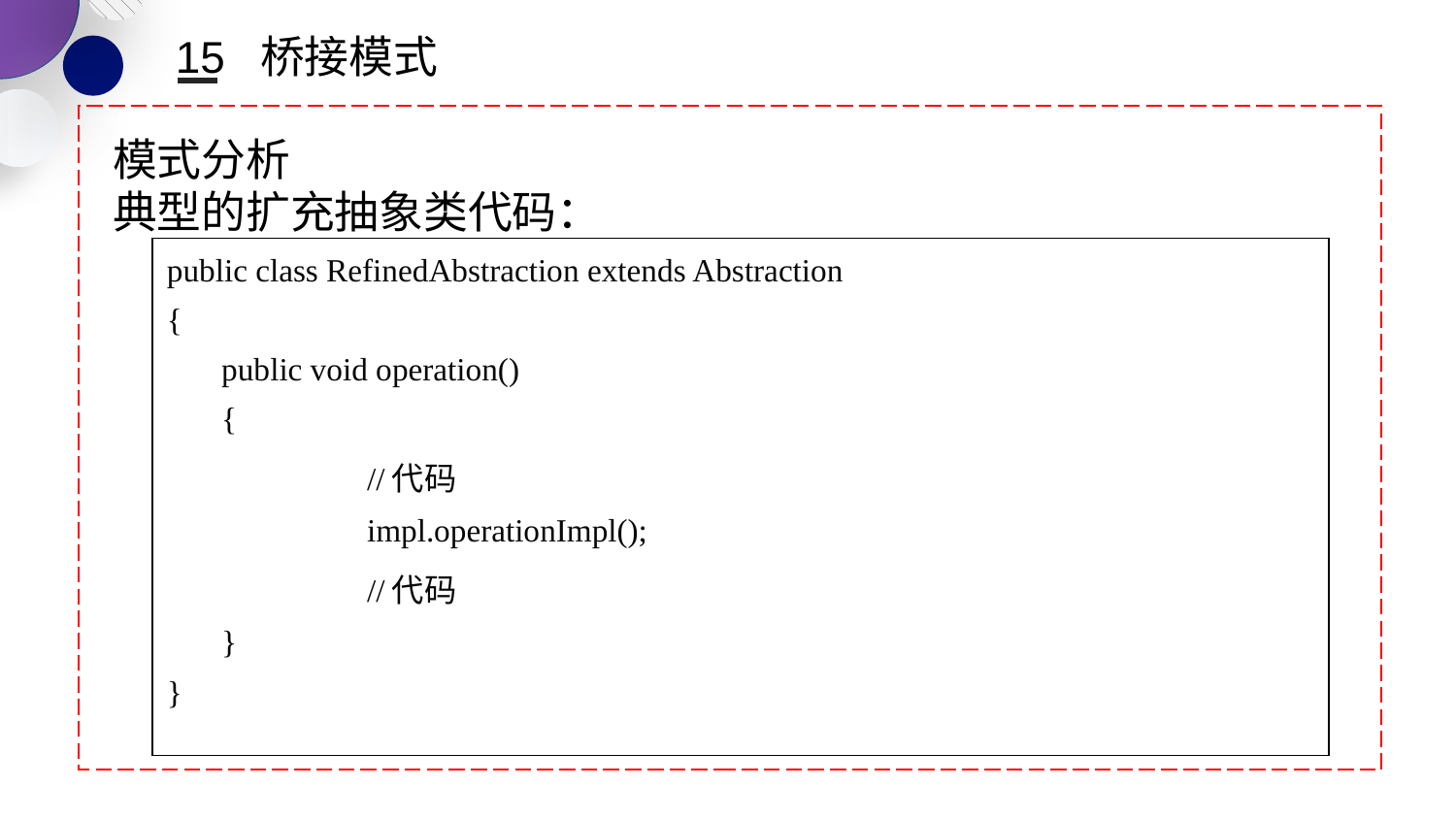

15  桥接模式

模式分析
典型的扩充抽象类代码：

| public class RefinedAbstraction extends Abstraction { public void operation() { //代码 impl.operationImpl(); //代码 } } |
| --- |